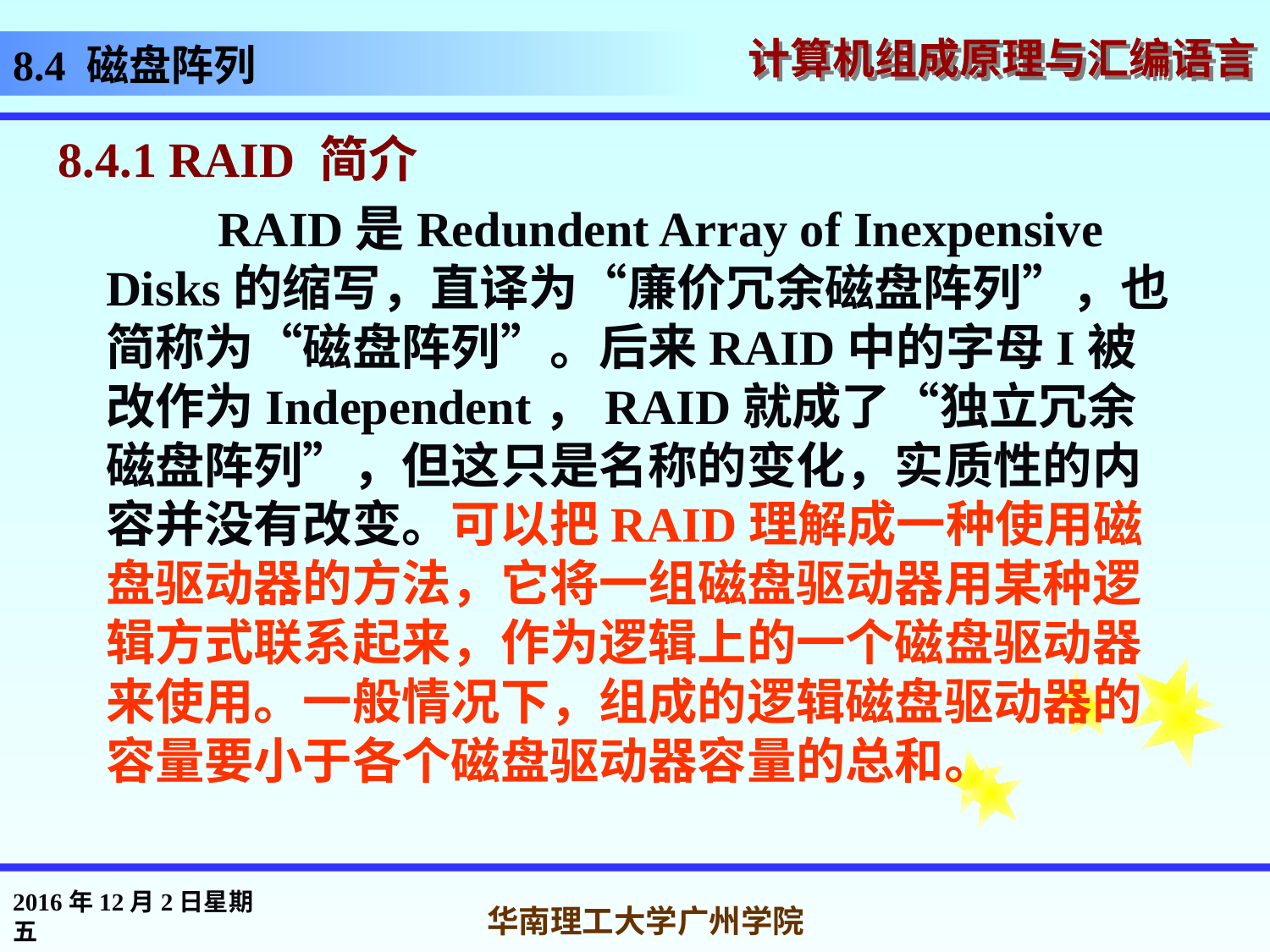

# 8.4 磁盘阵列
8.4.1 RAID 简介
             RAID是Redundent Array of Inexpensive Disks的缩写，直译为“廉价冗余磁盘阵列”，也简称为“磁盘阵列”。后来RAID中的字母I被改作为Independent，RAID就成了“独立冗余磁盘阵列”，但这只是名称的变化，实质性的内容并没有改变。可以把RAID理解成一种使用磁盘驱动器的方法，它将一组磁盘驱动器用某种逻辑方式联系起来，作为逻辑上的一个磁盘驱动器来使用。一般情况下，组成的逻辑磁盘驱动器的容量要小于各个磁盘驱动器容量的总和。
2016年12月2日星期五
华南理工大学广州学院